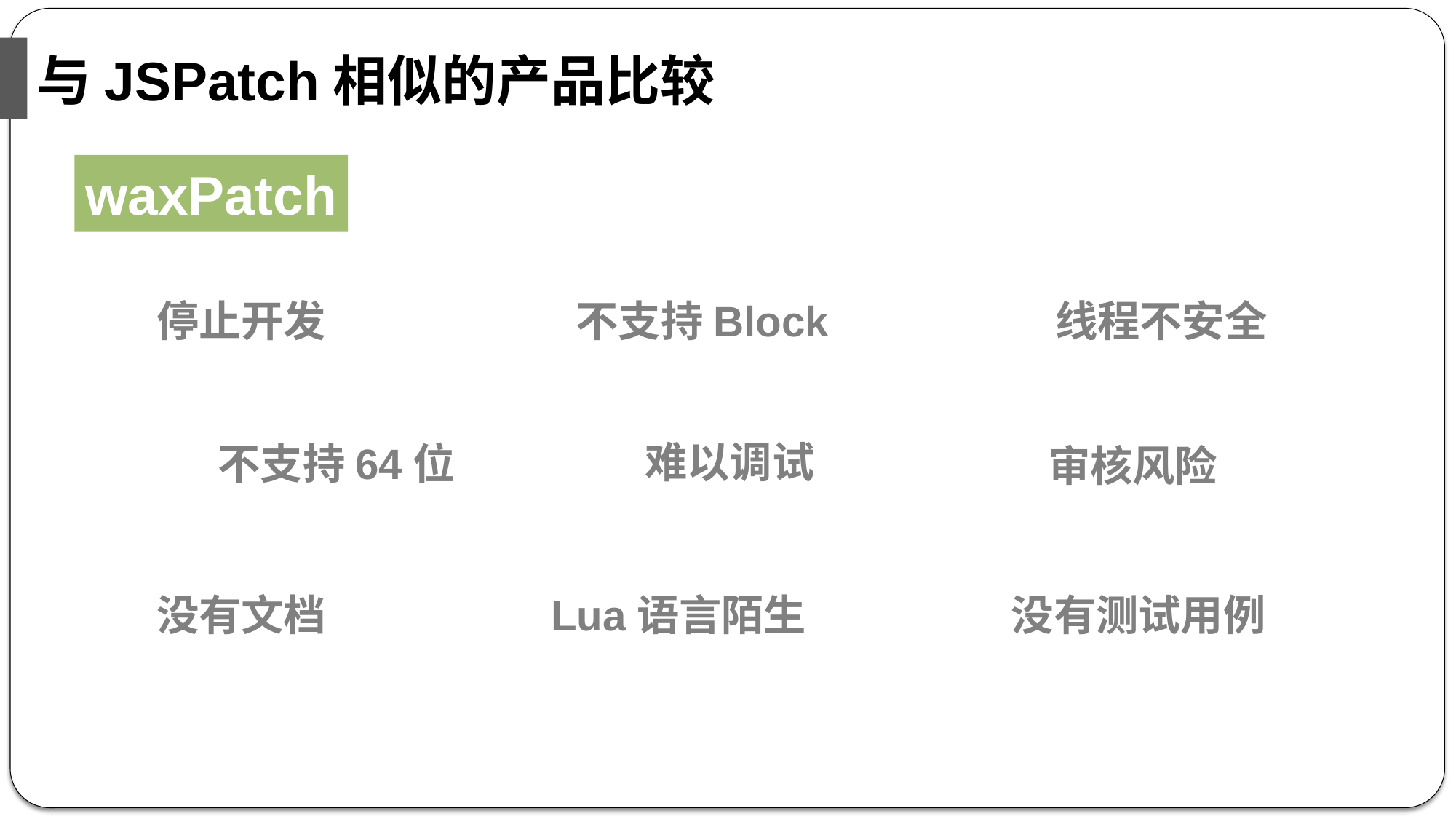

与JSPatch相似的产品比较
waxPatch
停止开发
不支持Block
线程不安全
难以调试
不支持64位
审核风险
没有文档
Lua语言陌生
没有测试用例